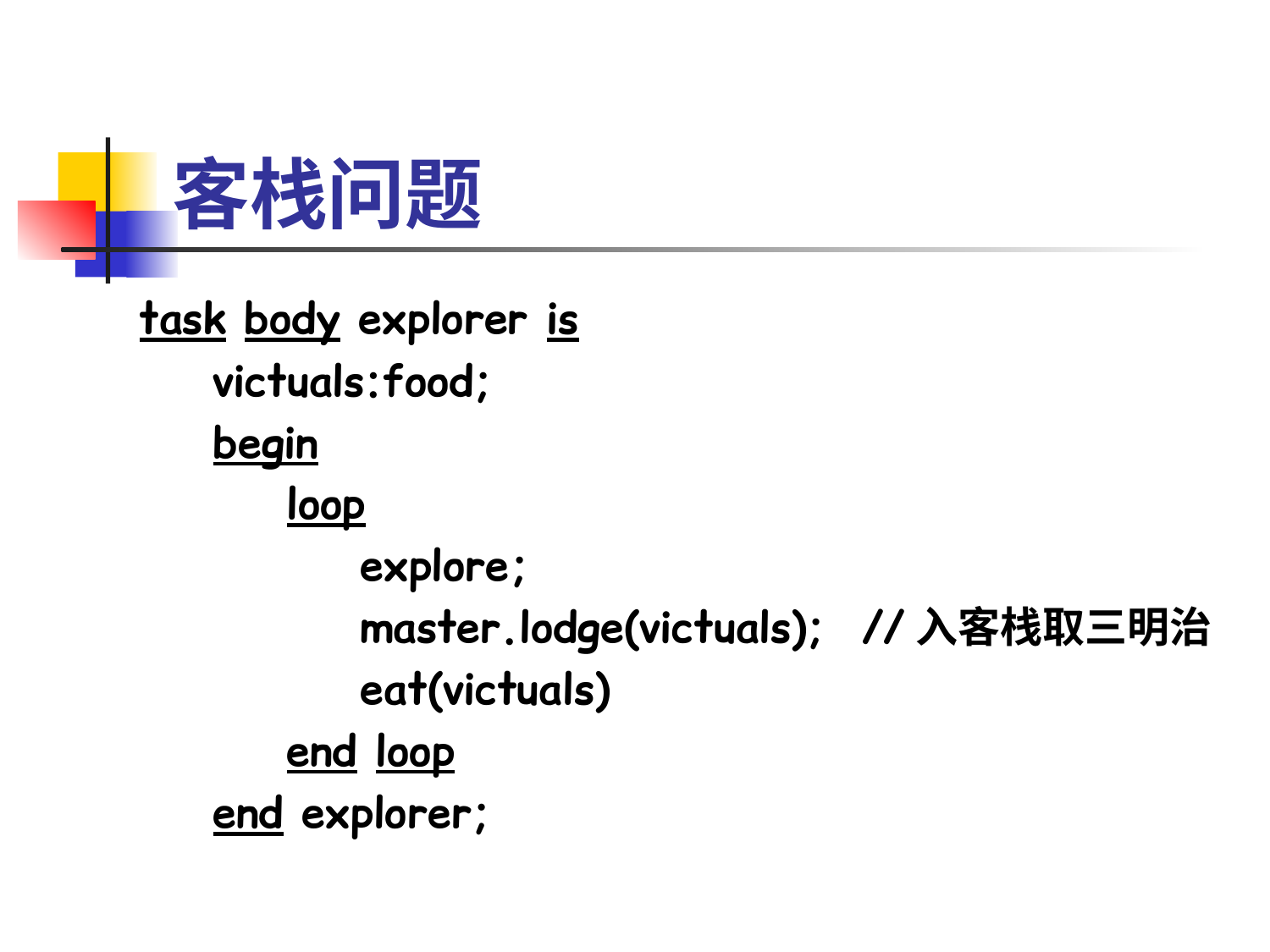

# 客栈问题
task body explorer is
    victuals:food;
    begin
        loop
            explore;
            master.lodge(victuals);  //入客栈取三明治
            eat(victuals)
        end loop
    end explorer;